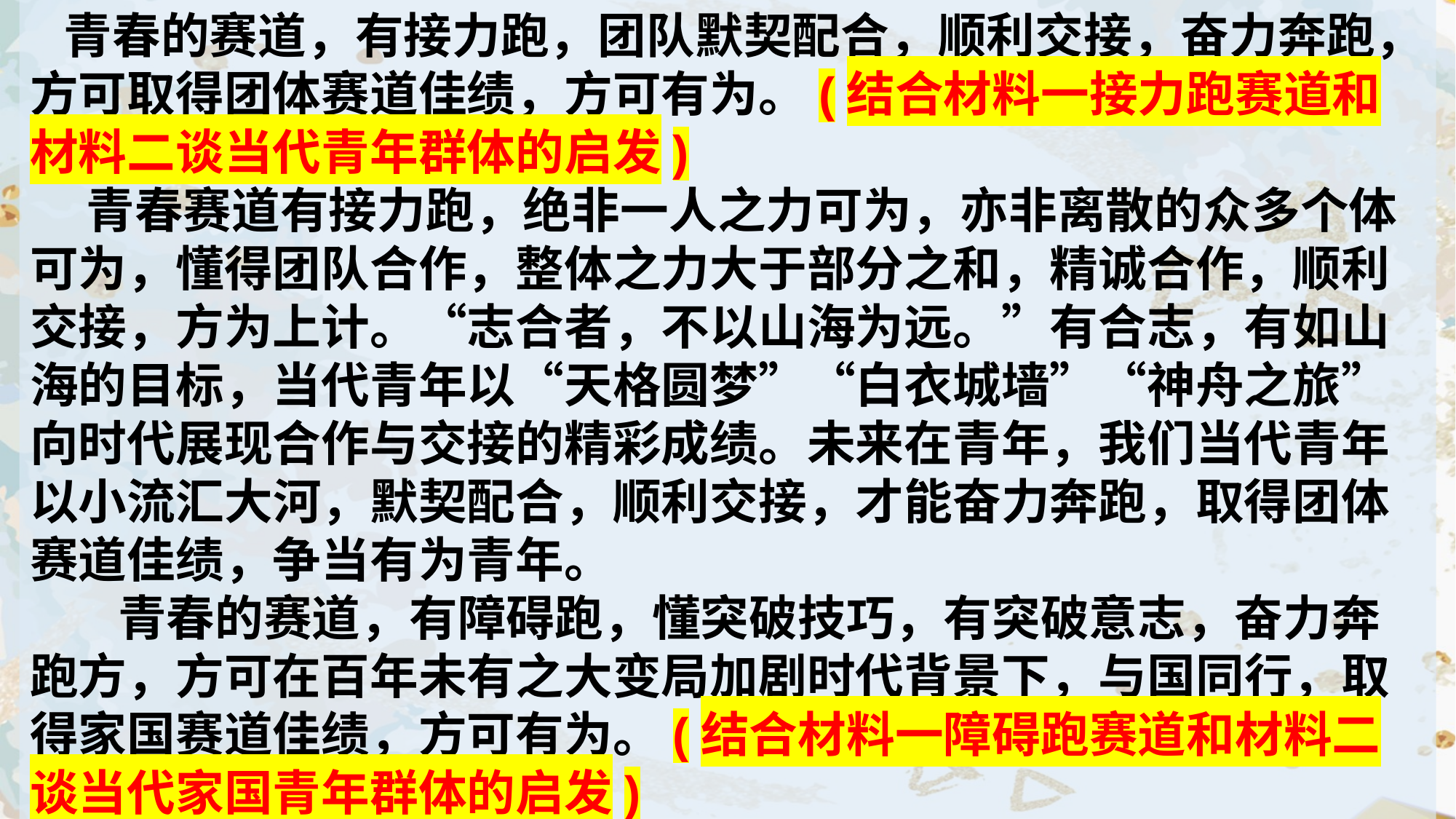

青春的赛道，有接力跑，团队默契配合，顺利交接，奋力奔跑，方可取得团体赛道佳绩，方可有为。(结合材料一接力跑赛道和材料二谈当代青年群体的启发)    青春赛道有接力跑，绝非一人之力可为，亦非离散的众多个体可为，懂得团队合作，整体之力大于部分之和，精诚合作，顺利交接，方为上计。“志合者，不以山海为远。”有合志，有如山海的目标，当代青年以“天格圆梦”“白衣城墙”“神舟之旅”向时代展现合作与交接的精彩成绩。未来在青年，我们当代青年以小流汇大河，默契配合，顺利交接，才能奋力奔跑，取得团体赛道佳绩，争当有为青年。    青春的赛道，有障碍跑，懂突破技巧，有突破意志，奋力奔跑方，方可在百年未有之大变局加剧时代背景下，与国同行，取得家国赛道佳绩，方可有为。(结合材料一障碍跑赛道和材料二谈当代家国青年群体的启发)